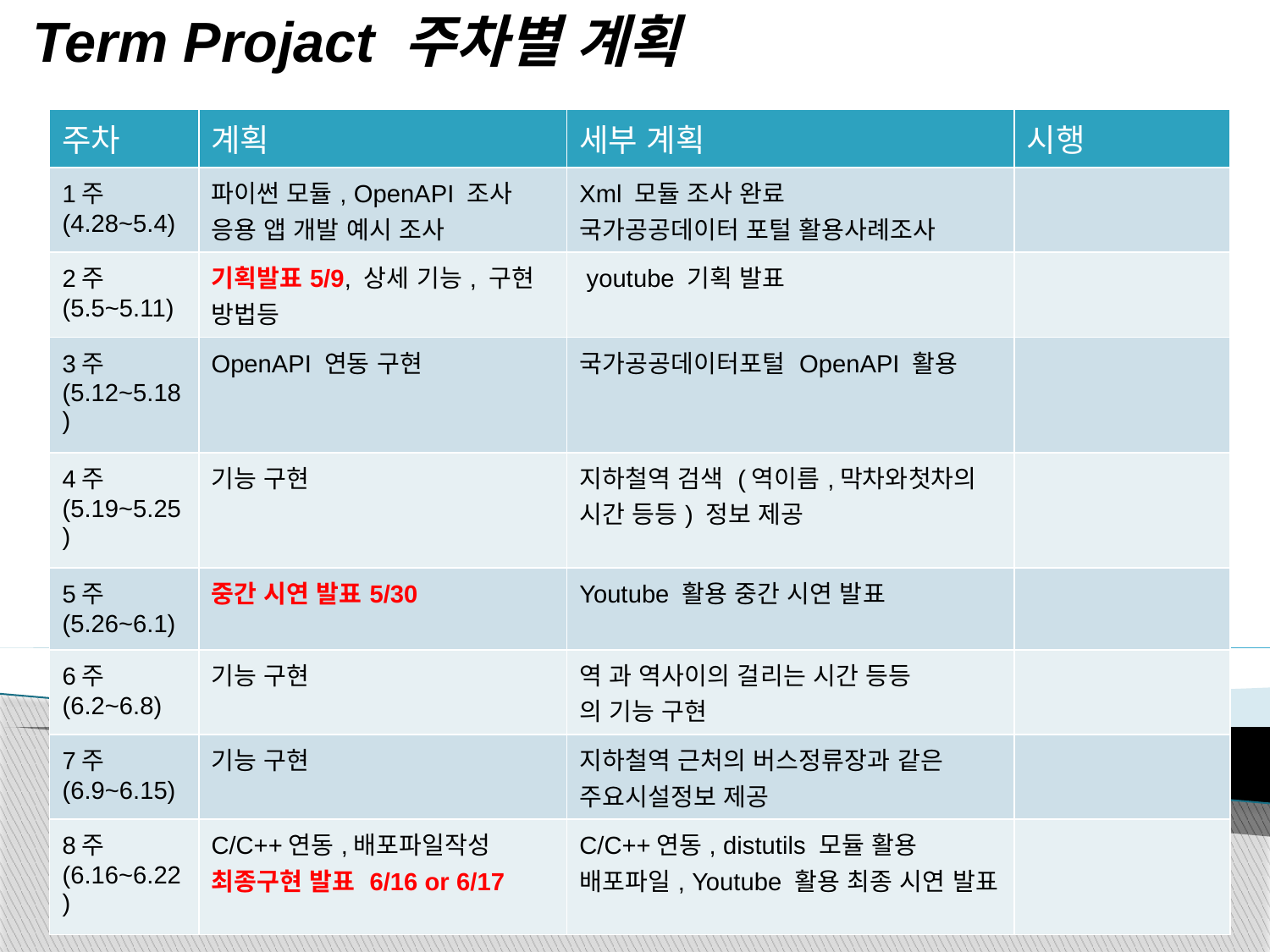

Term Projact 주차별 계획
| 주차 | 계획 | 세부 계획 | 시행 |
| --- | --- | --- | --- |
| 1주 (4.28~5.4) | 파이썬 모듈, OpenAPI 조사 응용 앱 개발 예시 조사 | Xml 모듈 조사 완료 국가공공데이터 포털 활용사례조사 |  |
| 2주 (5.5~5.11) | 기획발표5/9, 상세 기능, 구현 방법등 | youtube 기획 발표 |  |
| 3주 (5.12~5.18) | OpenAPI 연동 구현 | 국가공공데이터포털 OpenAPI 활용 |  |
| 4주 (5.19~5.25) | 기능 구현 | 지하철역 검색 (역이름,막차와첫차의 시간 등등) 정보 제공 |  |
| 5주 (5.26~6.1) | 중간 시연 발표5/30 | Youtube 활용 중간 시연 발표 |  |
| 6주 (6.2~6.8) | 기능 구현 | 역 과 역사이의 걸리는 시간 등등 의 기능 구현 |  |
| 7주 (6.9~6.15) | 기능 구현 | 지하철역 근처의 버스정류장과 같은 주요시설정보 제공 |  |
| 8주 (6.16~6.22) | C/C++연동,배포파일작성 최종구현 발표 6/16 or 6/17 | C/C++연동, distutils 모듈 활용 배포파일, Youtube 활용 최종 시연 발표 |  |